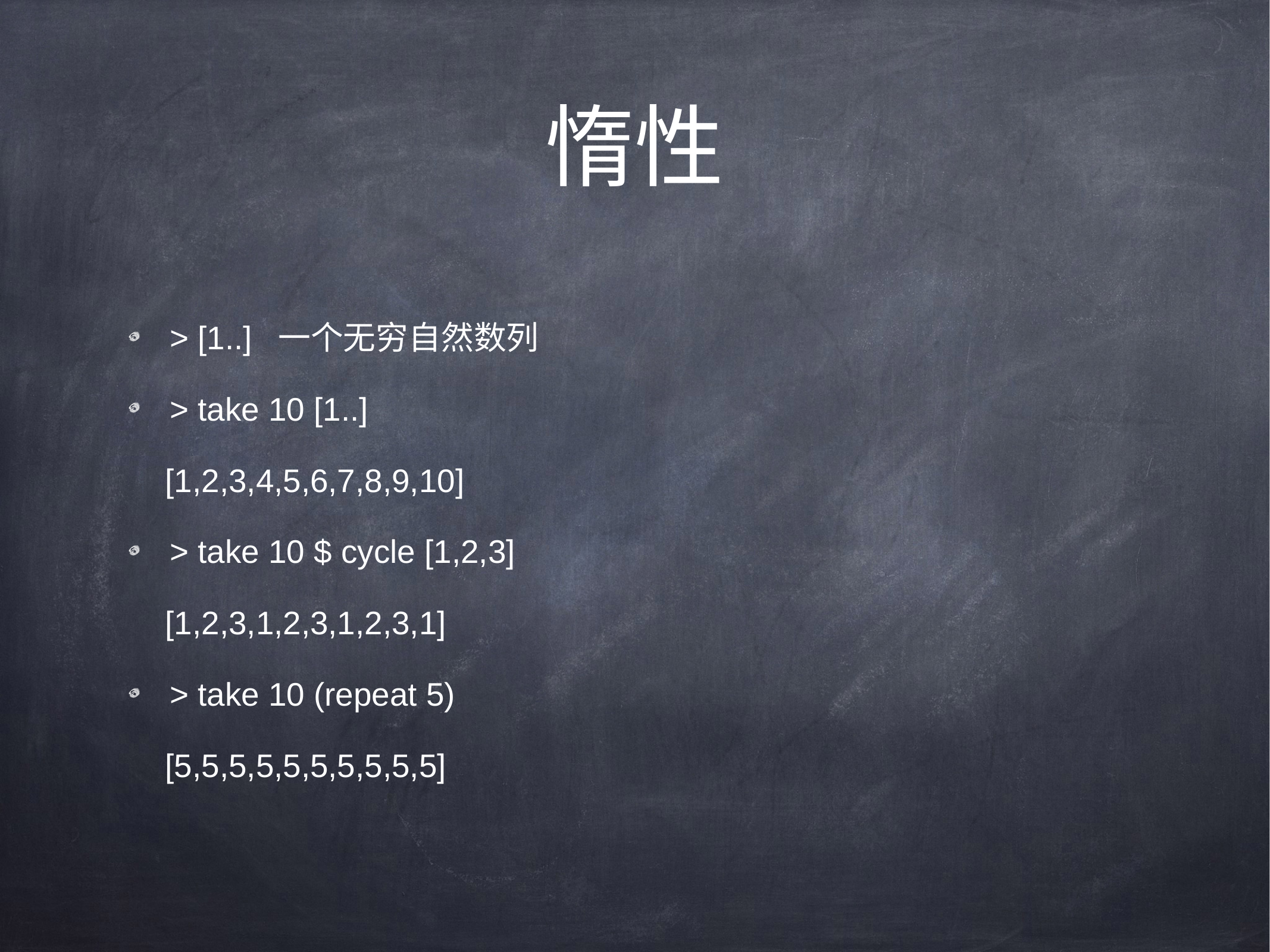

# 惰性
> [1..]  一个无穷自然数列
> take 10 [1..]
    [1,2,3,4,5,6,7,8,9,10]
> take 10 $ cycle [1,2,3]
    [1,2,3,1,2,3,1,2,3,1]
> take 10 (repeat 5)
    [5,5,5,5,5,5,5,5,5,5]